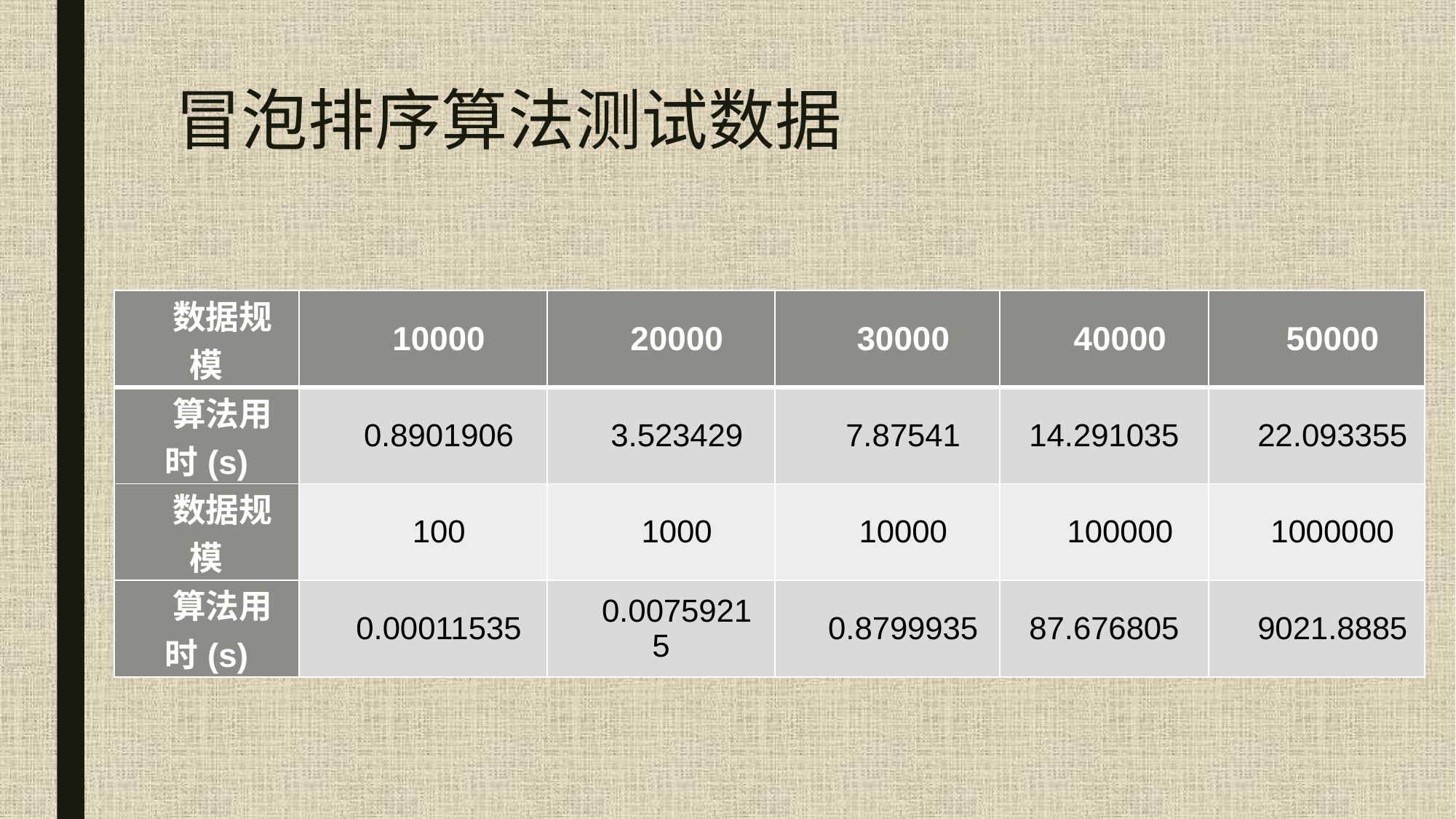

# 冒泡排序算法测试数据
| 数据规模 | 10000 | 20000 | 30000 | 40000 | 50000 |
| --- | --- | --- | --- | --- | --- |
| 算法用时(s) | 0.8901906 | 3.523429 | 7.87541 | 14.291035 | 22.093355 |
| 数据规模 | 100 | 1000 | 10000 | 100000 | 1000000 |
| 算法用时(s) | 0.00011535 | 0.00759215 | 0.8799935 | 87.676805 | 9021.8885 |